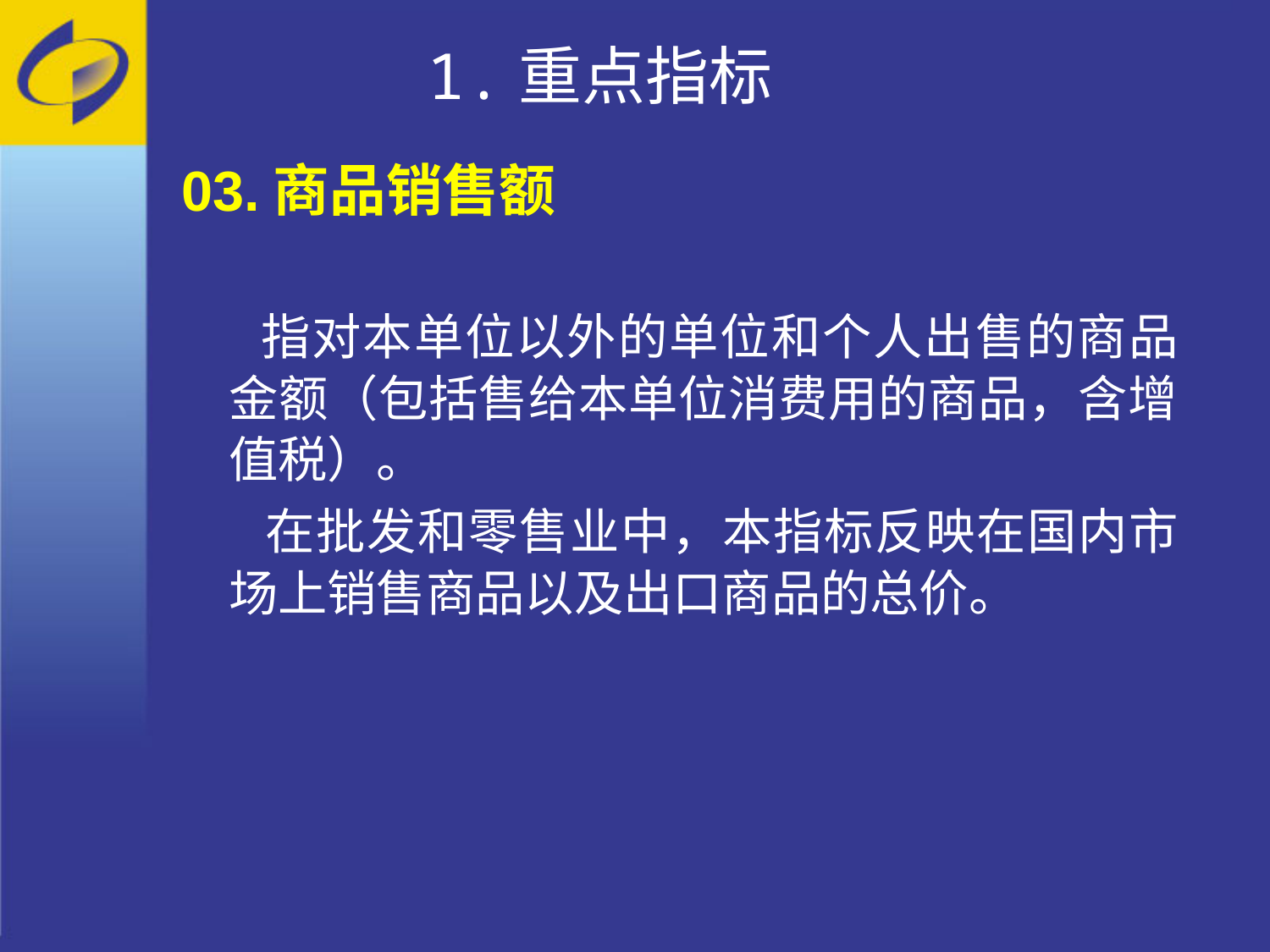

1.重点指标
03.商品销售额

      指对本单位以外的单位和个人出售的商品金额（包括售给本单位消费用的商品，含增值税）。
      在批发和零售业中，本指标反映在国内市场上销售商品以及出口商品的总价。